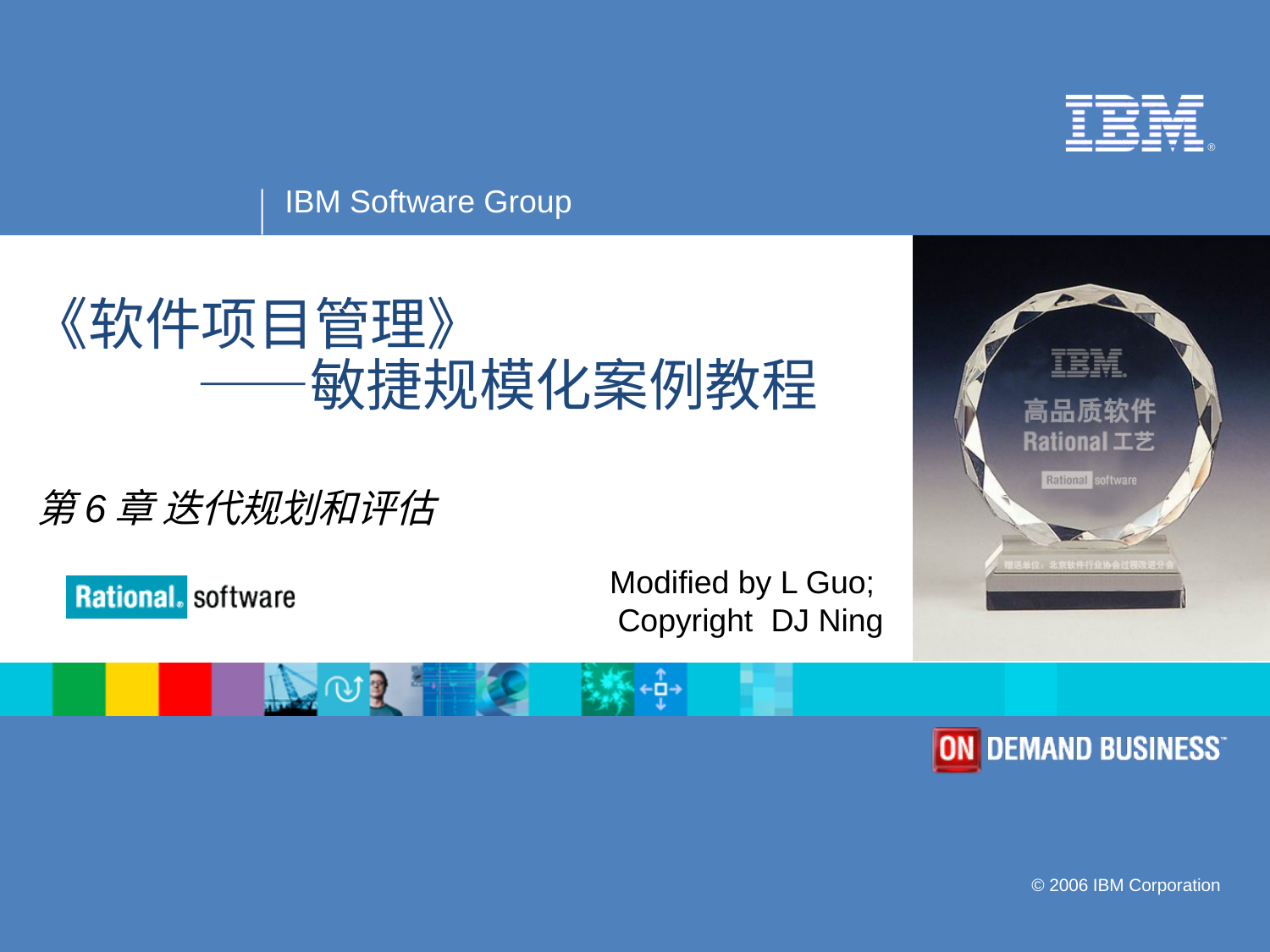

# 《软件项目管理》                                     	   ——敏捷规模化案例教程
第6章 迭代规划和评估
Modified by L Guo;
Copyright  DJ Ning